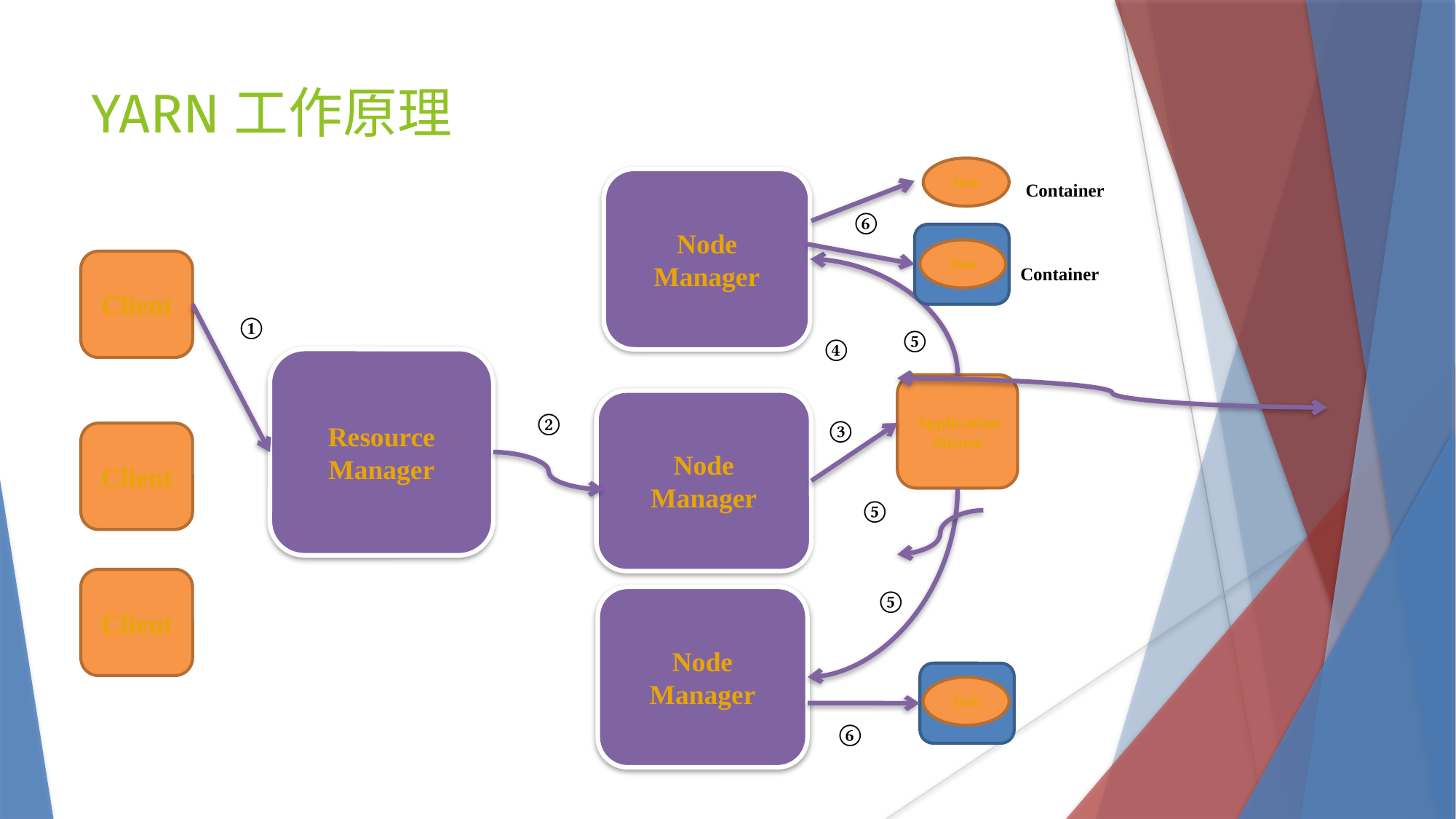

YARN工作原理
Task
Node
Manager
Container

⑥

Task

Client
Container

①
⑤
④
Resource
Manager
Application
Master

Node
Manager
②
③
Client

⑤

Client
⑤
Node
Manager

Task

⑥